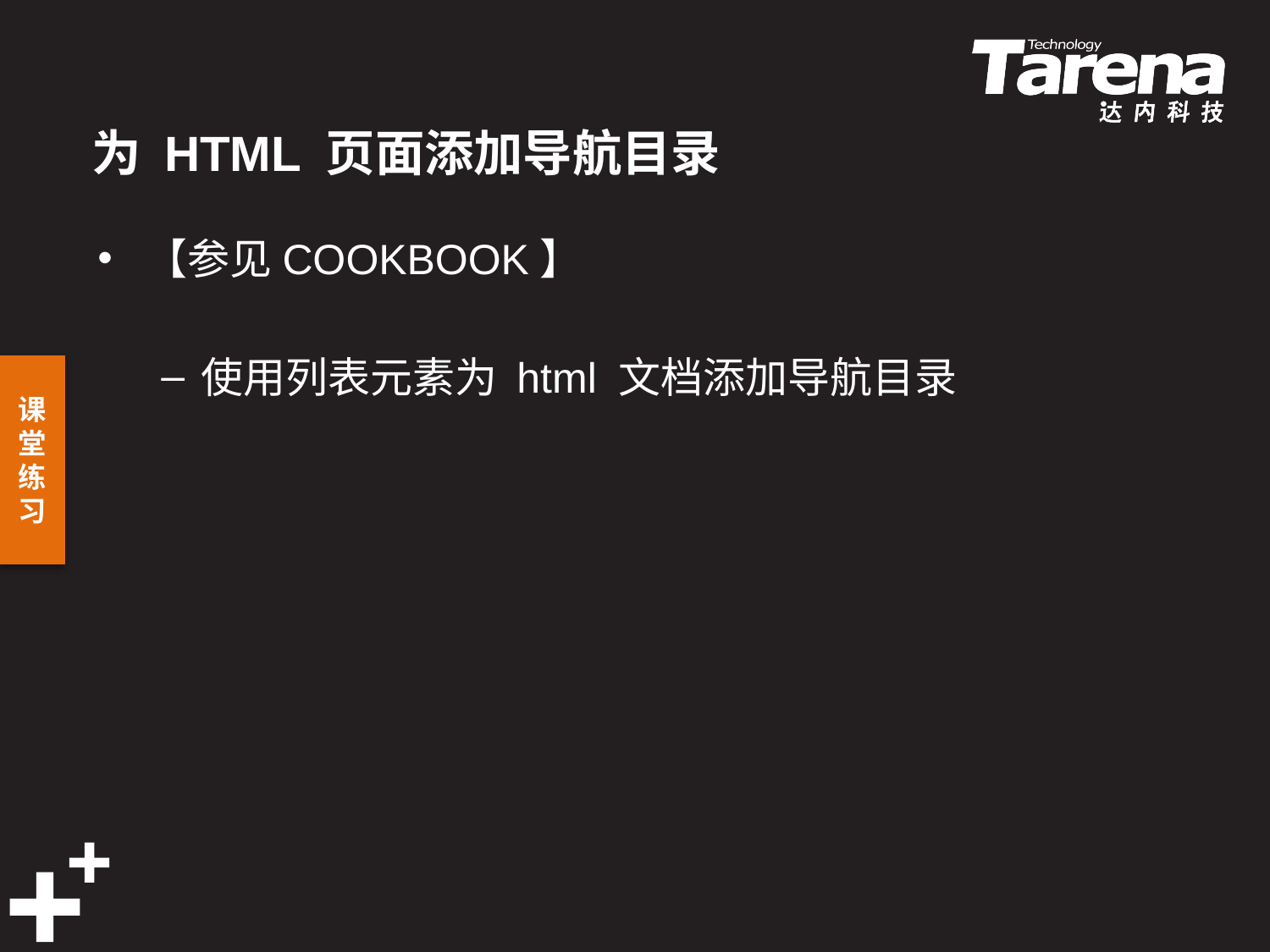

# 为 HTML 页面添加导航目录
【参见COOKBOOK】

使用列表元素为 html 文档添加导航目录